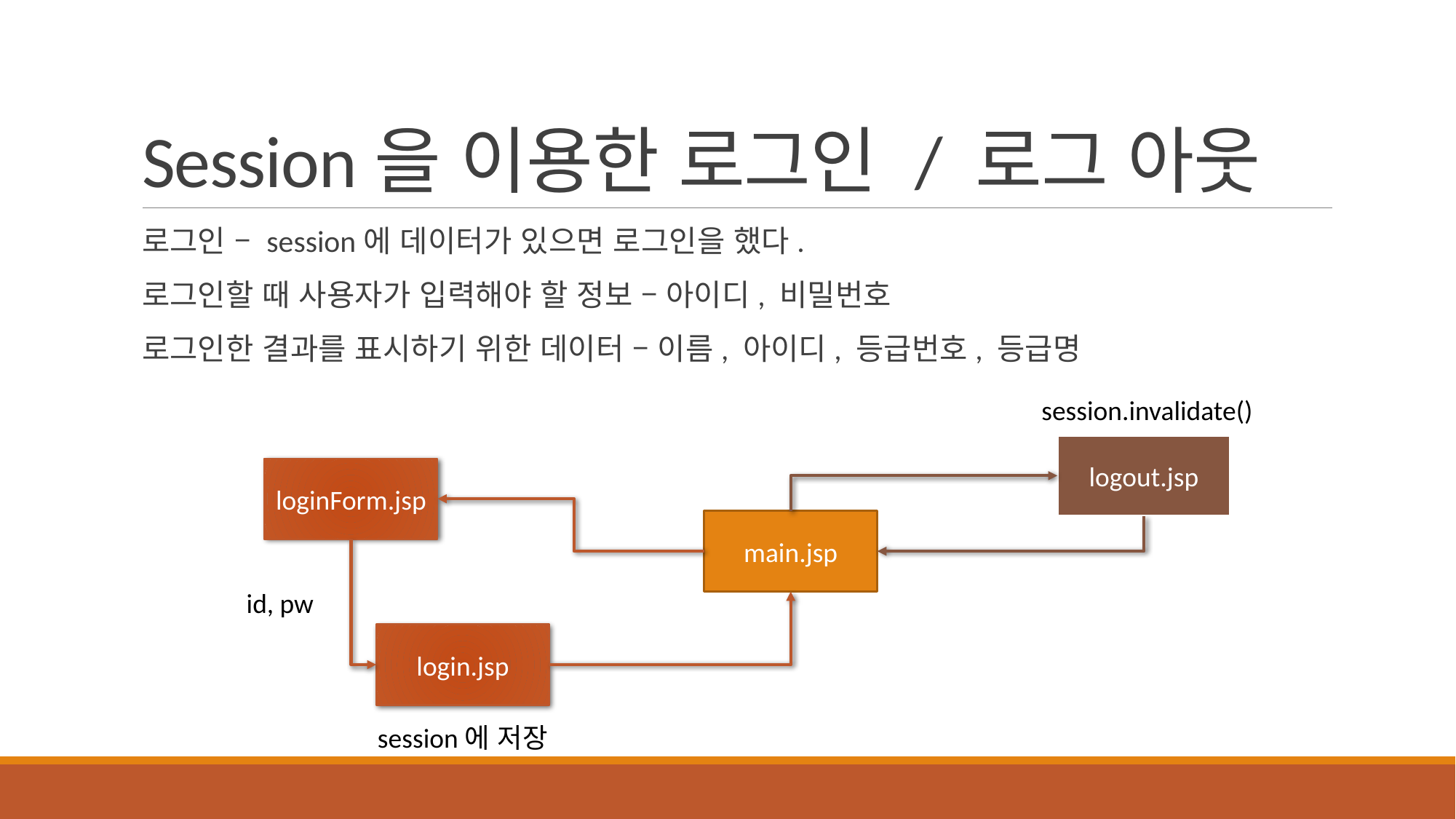

# Session을 이용한 로그인 / 로그 아웃
로그인 – session에 데이터가 있으면 로그인을 했다.
로그인할 때 사용자가 입력해야 할 정보 – 아이디, 비밀번호
로그인한 결과를 표시하기 위한 데이터 – 이름, 아이디, 등급번호, 등급명
session.invalidate()
logout.jsp
loginForm.jsp
main.jsp
id, pw
login.jsp
session에 저장